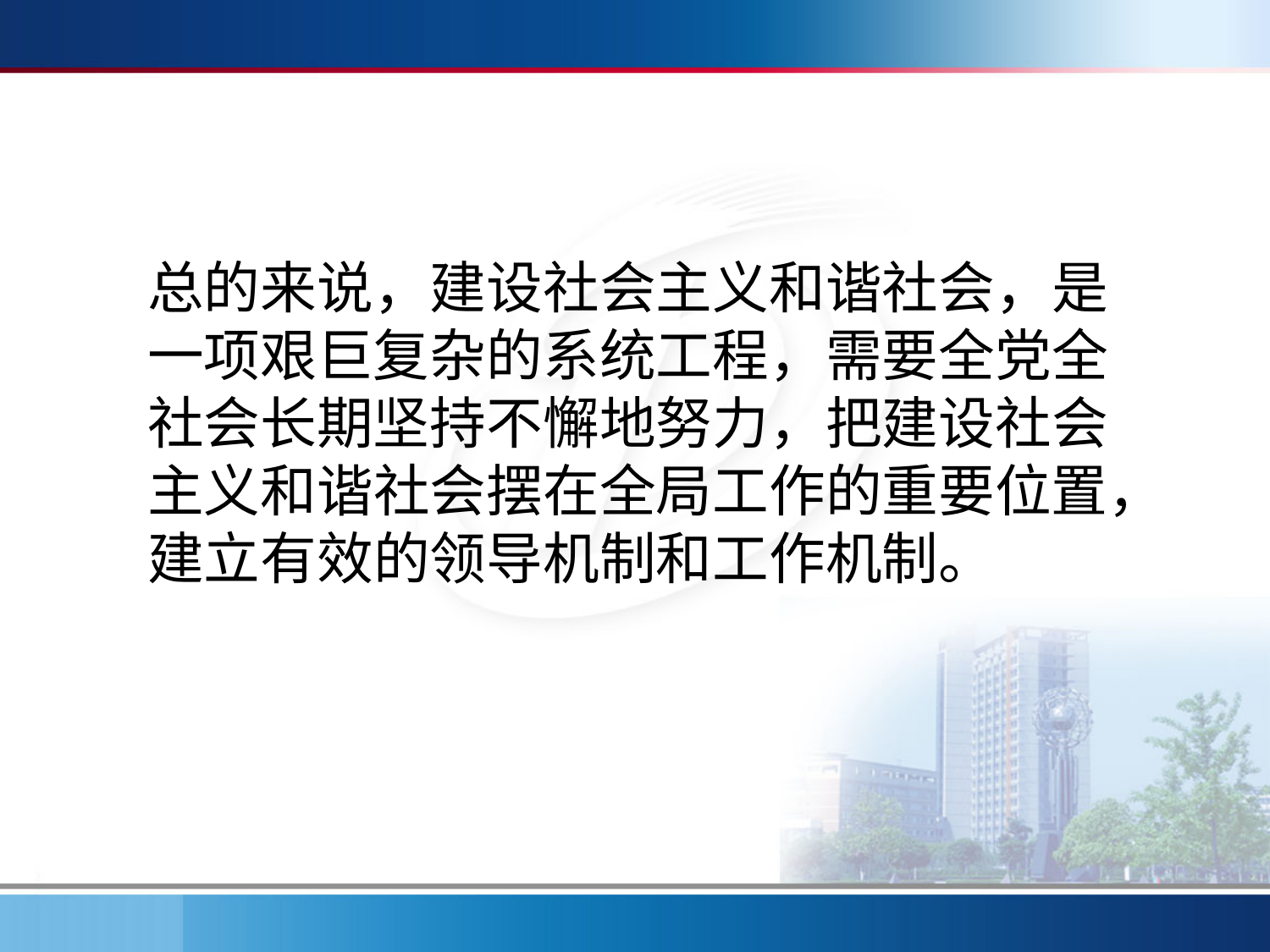

总的来说，建设社会主义和谐社会，是一项艰巨复杂的系统工程，需要全党全社会长期坚持不懈地努力，把建设社会主义和谐社会摆在全局工作的重要位置，建立有效的领导机制和工作机制。